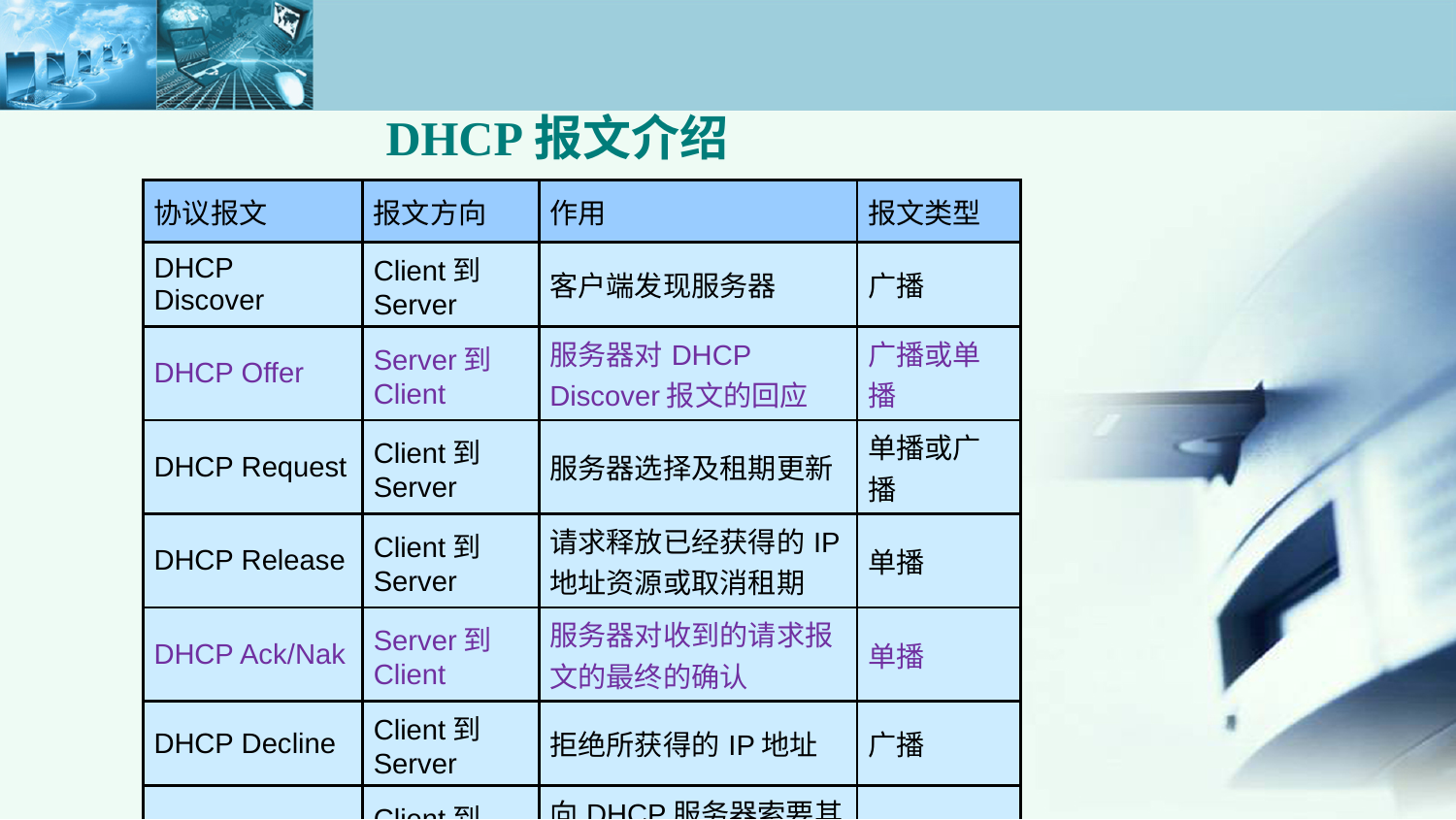

# DHCP报文介绍
| 协议报文 | 报文方向 | 作用 | 报文类型 |
| --- | --- | --- | --- |
| DHCP Discover | Client到Server | 客户端发现服务器 | 广播 |
| DHCP Offer | Server到 Client | 服务器对DHCP Discover报文的回应 | 广播或单播 |
| DHCP Request | Client到Server | 服务器选择及租期更新 | 单播或广播 |
| DHCP Release | Client到Server | 请求释放已经获得的IP地址资源或取消租期 | 单播 |
| DHCP Ack/Nak | Server到 Client | 服务器对收到的请求报文的最终的确认 | 单播 |
| DHCP Decline | Client到Server | 拒绝所获得的IP地址 | 广播 |
| DHCP Inform | Client到Server | 向DHCP服务器索要其他的配置参数 | 单播 |